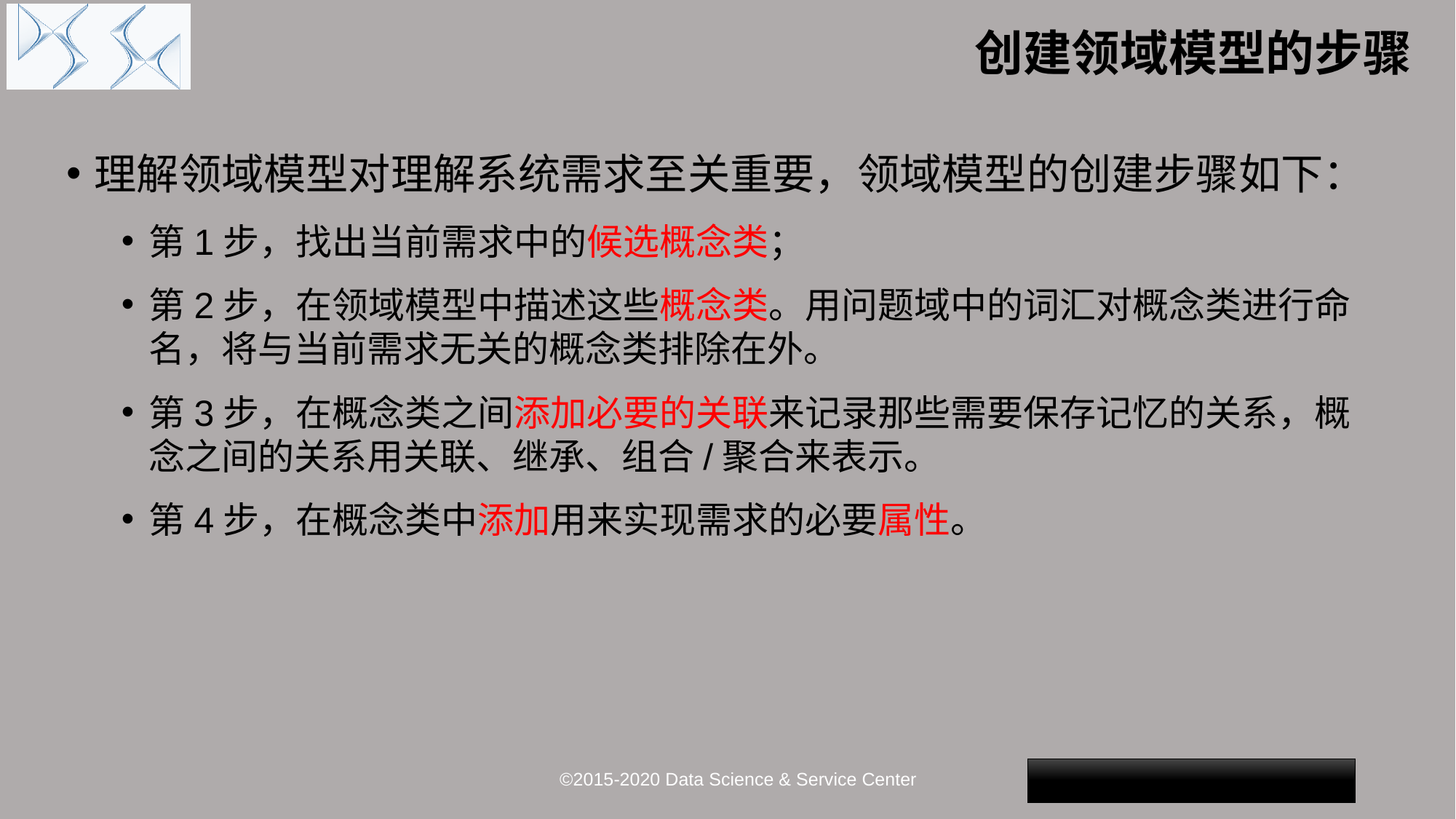

# 创建领域模型的步骤
理解领域模型对理解系统需求至关重要，领域模型的创建步骤如下：
第1步，找出当前需求中的候选概念类；
第2步，在领域模型中描述这些概念类。用问题域中的词汇对概念类进行命名，将与当前需求无关的概念类排除在外。
第3步，在概念类之间添加必要的关联来记录那些需要保存记忆的关系，概念之间的关系用关联、继承、组合/聚合来表示。
第4步，在概念类中添加用来实现需求的必要属性。

©2015-2020 Data Science & Service Center
21